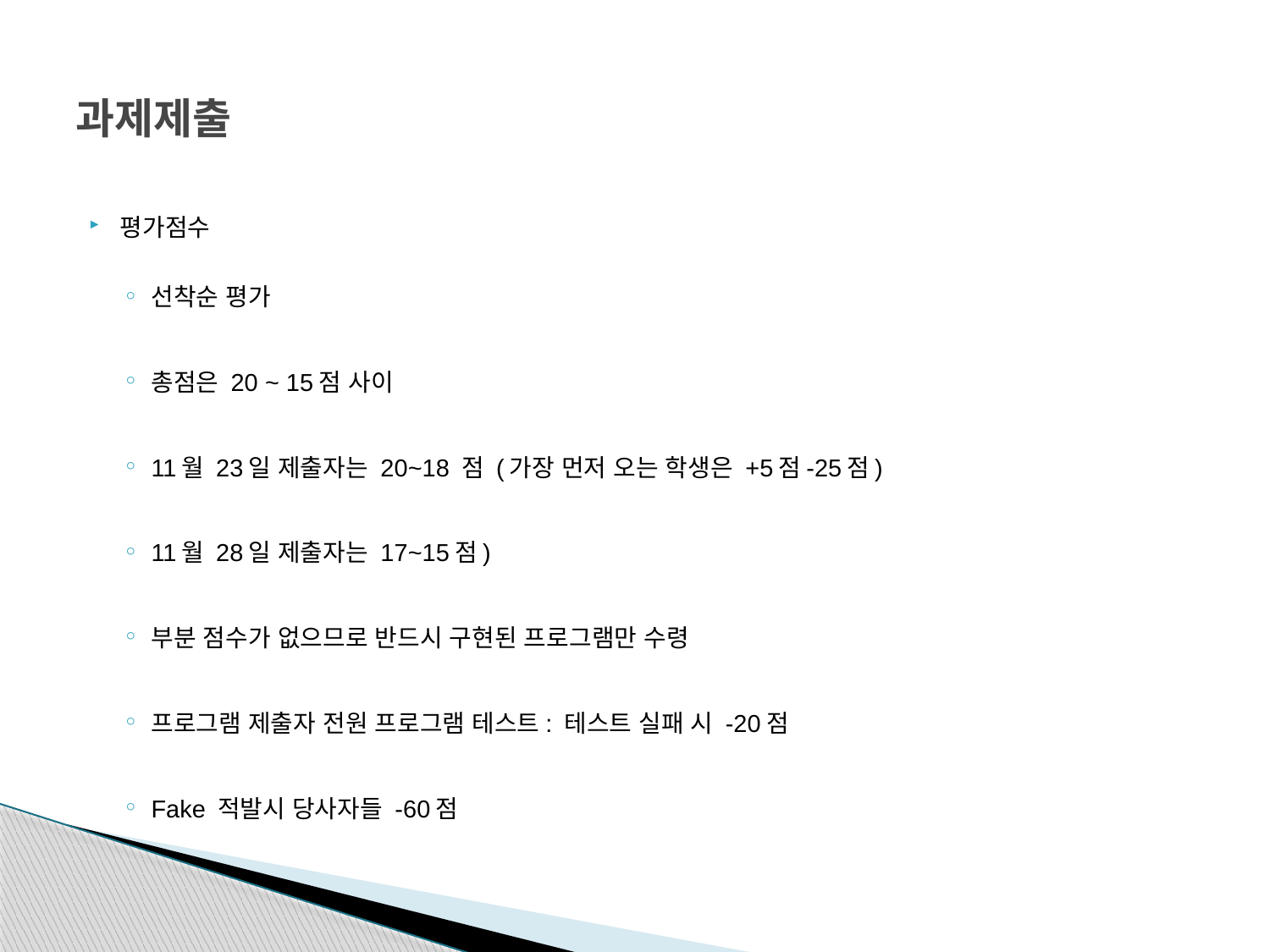

# 과제제출
평가점수

선착순 평가

총점은 20 ~ 15점 사이

11월 23일 제출자는 20~18 점 (가장 먼저 오는 학생은 +5점-25점)

11월 28일 제출자는 17~15점)

부분 점수가 없으므로 반드시 구현된 프로그램만 수령

프로그램 제출자 전원 프로그램 테스트: 테스트 실패 시 -20점

Fake 적발시 당사자들 -60점